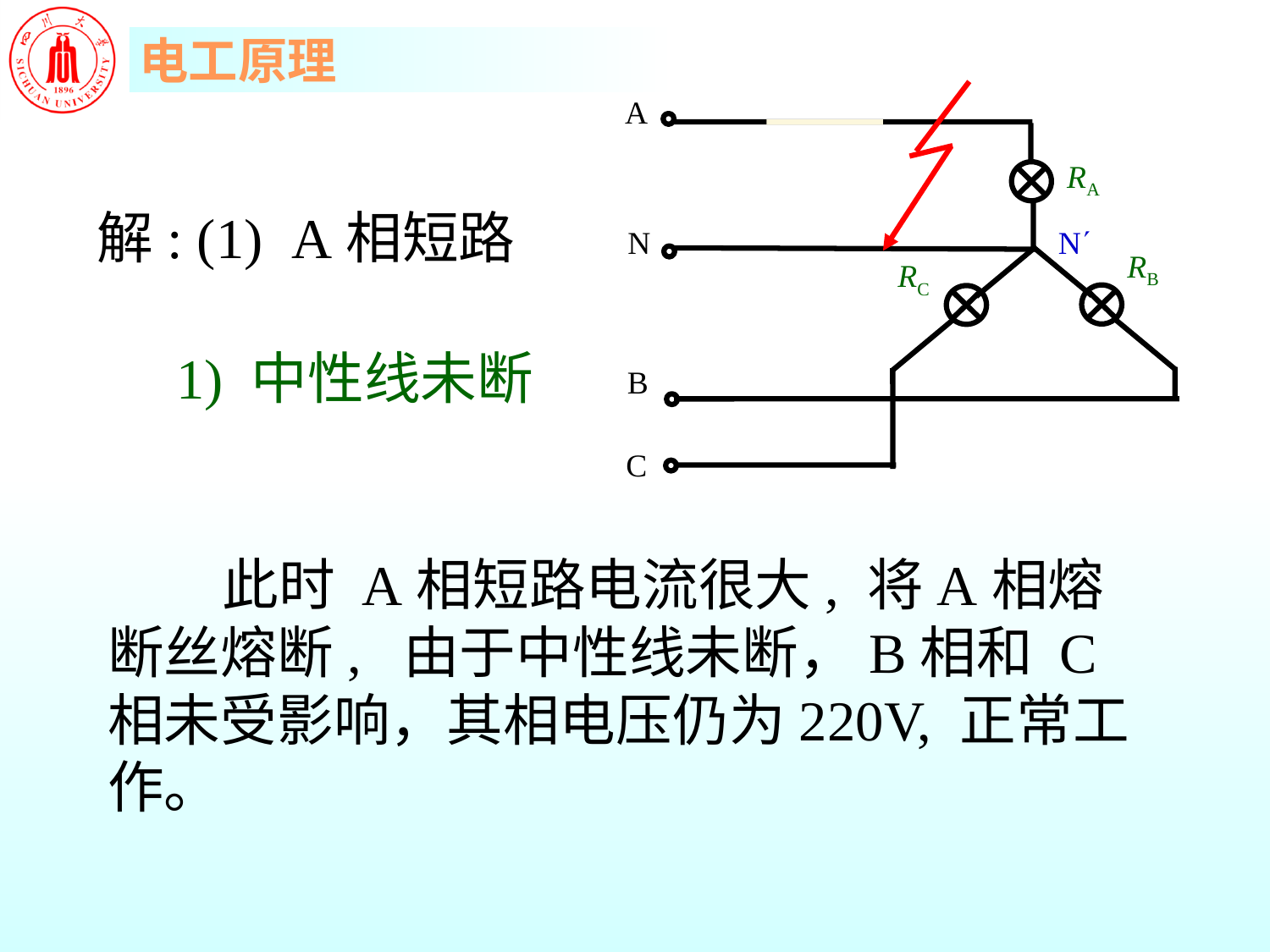

A

RA

N′
N
RB

RC

B

C

解: (1)  A相短路
1) 中性线未断
        此时 A相短路电流很大, 将A相熔断丝熔断,  由于中性线未断，B相和 C相未受影响，其相电压仍为220V, 正常工作。